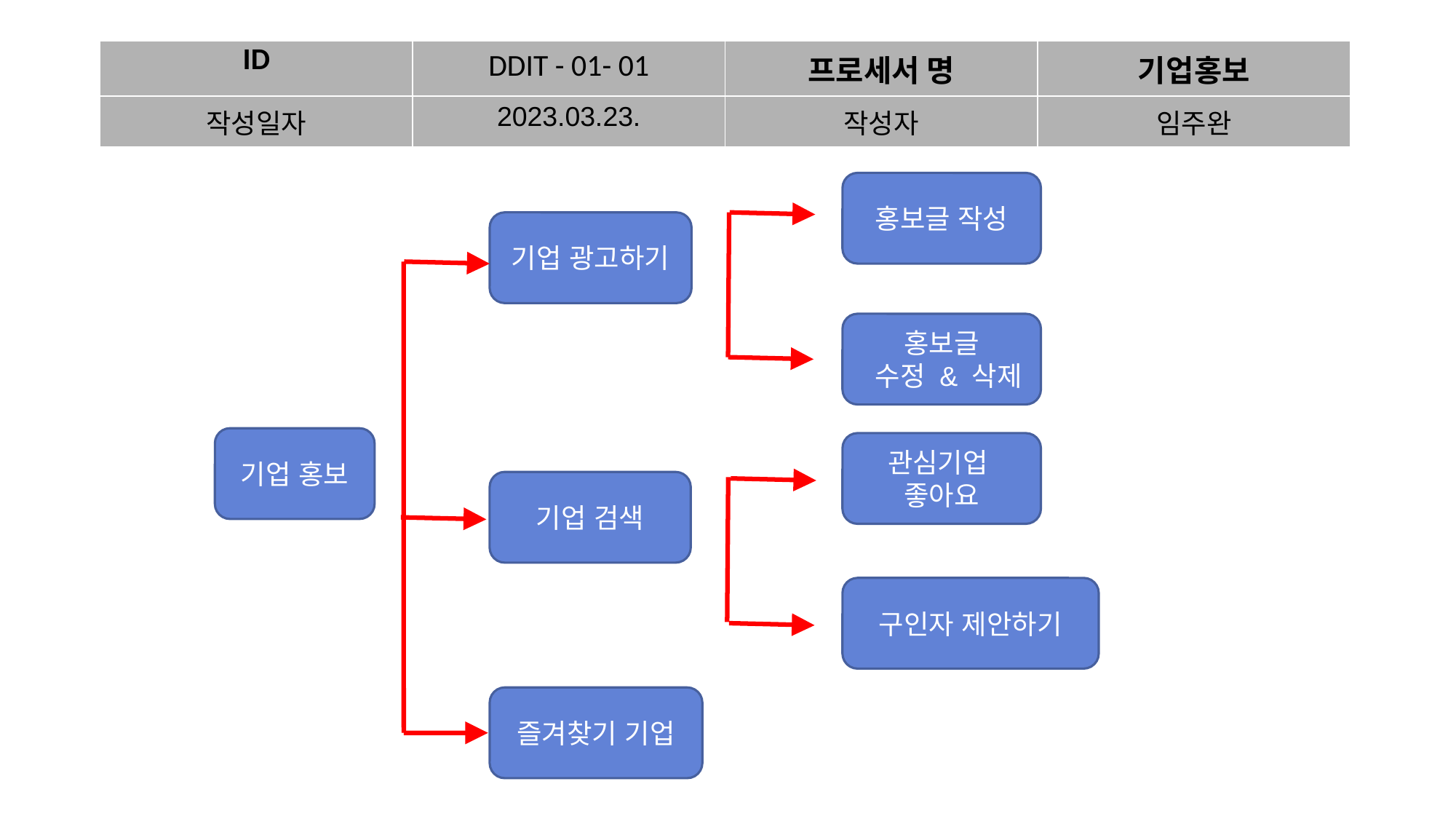

| ID | DDIT - 01- 01 | 프로세서 명 | 기업홍보 |
| --- | --- | --- | --- |
| 작성일자 | 2023.03.23. | 작성자 | 임주완 |
홍보글 작성
기업 광고하기
홍보글
 수정 & 삭제
기업 홍보
관심기업  좋아요
기업 검색
구인자 제안하기
즐겨찾기 기업